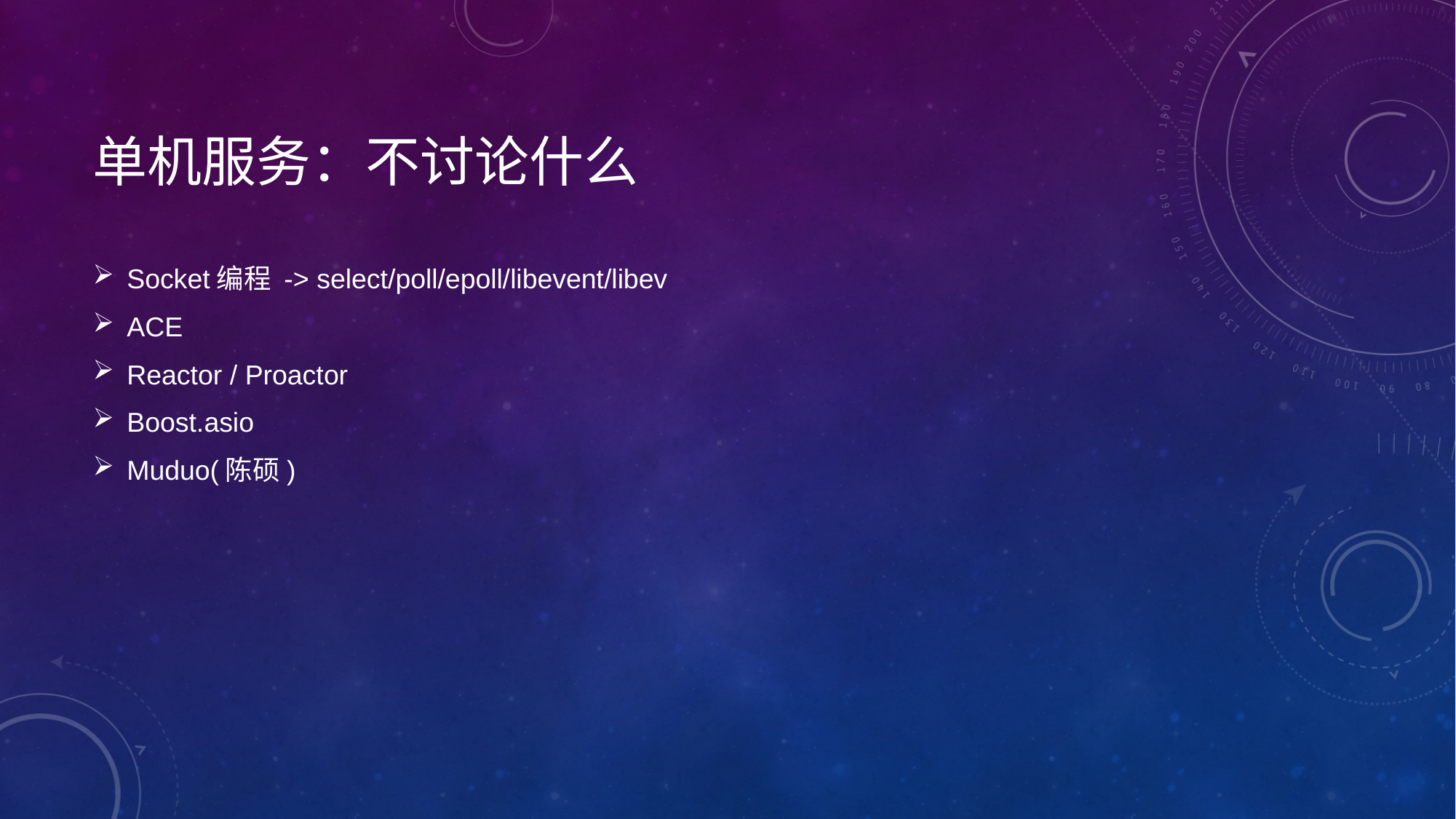

# 单机服务：不讨论什么
Socket编程 -> select/poll/epoll/libevent/libev
ACE
Reactor / Proactor
Boost.asio
Muduo(陈硕)